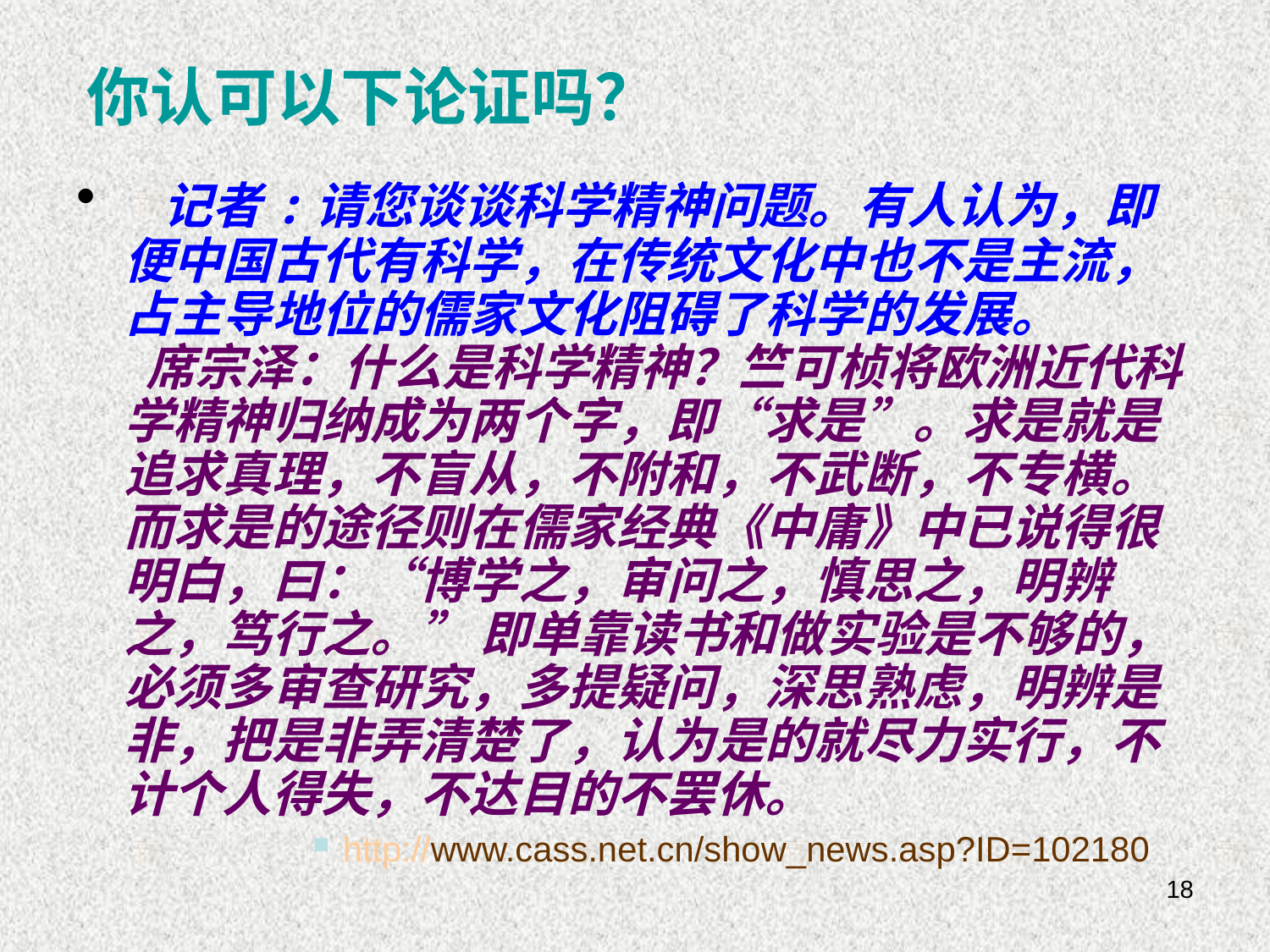

# 你认可以下论证吗？
  记者:请您谈谈科学精神问题。有人认为，即便中国古代有科学，在传统文化中也不是主流，占主导地位的儒家文化阻碍了科学的发展。
  席宗泽：什么是科学精神？竺可桢将欧洲近代科学精神归纳成为两个字，即“求是”。求是就是追求真理，不盲从，不附和，不武断，不专横。而求是的途径则在儒家经典《中庸》中已说得很明白，曰：“博学之，审问之，慎思之，明辨之，笃行之。” 即单靠读书和做实验是不够的，必须多审查研究，多提疑问，深思熟虑，明辨是非，把是非弄清楚了，认为是的就尽力实行，不计个人得失，不达目的不罢休。
http://www.cass.net.cn/show_news.asp?ID=102180
18